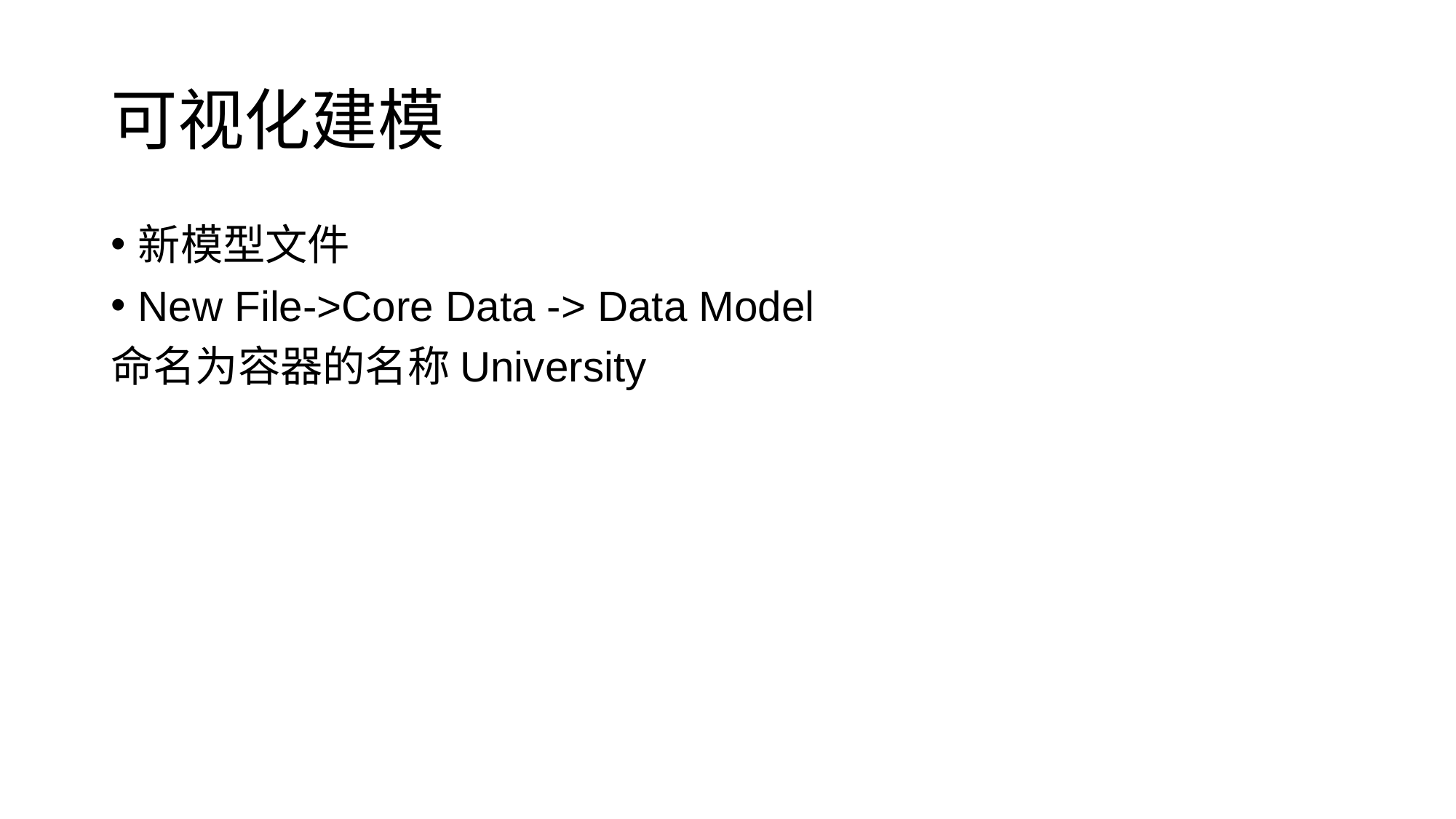

# 可视化建模
新模型文件
New File->Core Data -> Data Model
命名为容器的名称University